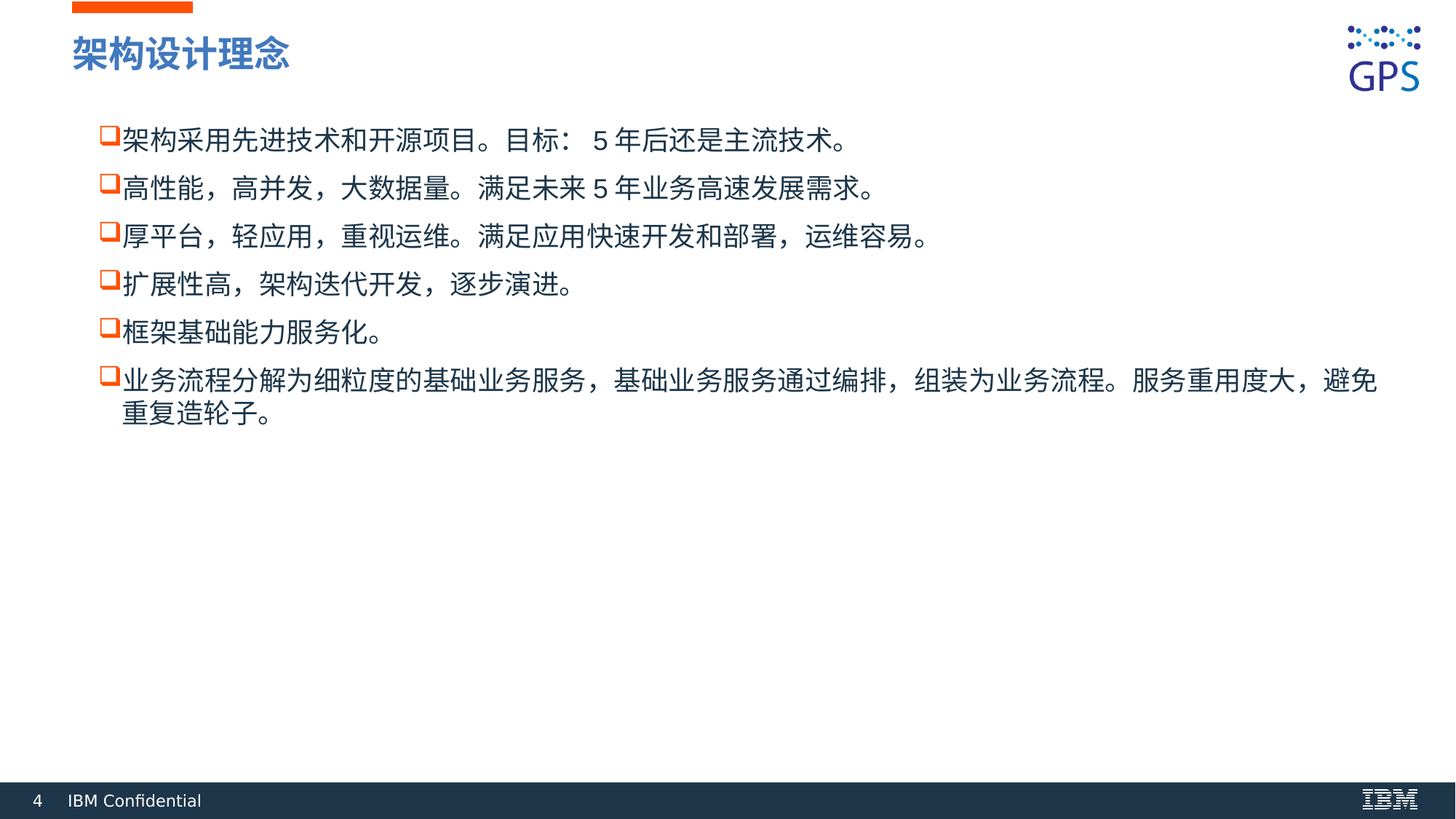

# 架构设计理念
架构采用先进技术和开源项目。目标：5年后还是主流技术。
高性能，高并发，大数据量。满足未来5年业务高速发展需求。
厚平台，轻应用，重视运维。满足应用快速开发和部署，运维容易。
扩展性高，架构迭代开发，逐步演进。
框架基础能力服务化。
业务流程分解为细粒度的基础业务服务，基础业务服务通过编排，组装为业务流程。服务重用度大，避免重复造轮子。